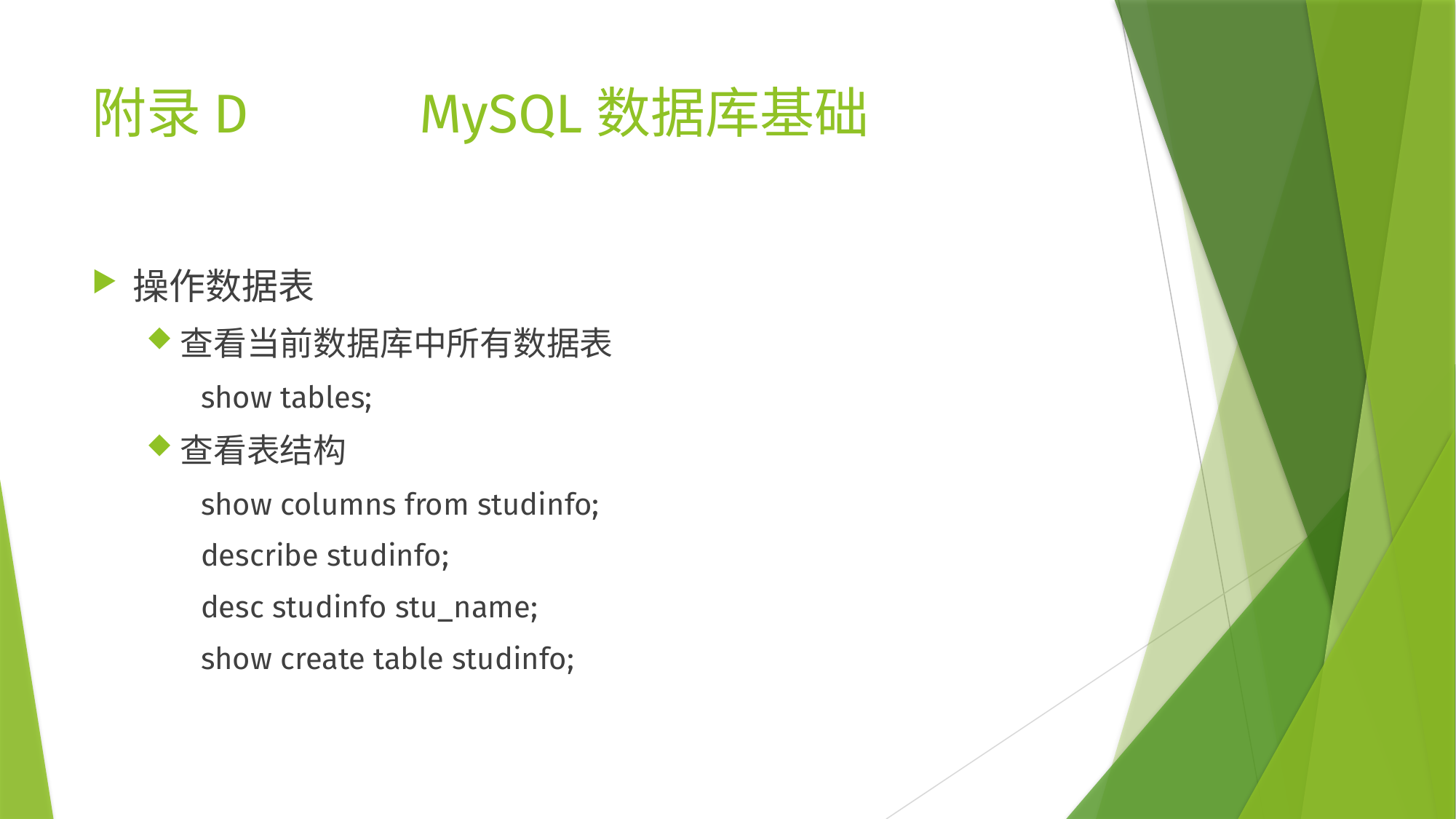

# 附录D		MySQL数据库基础
操作数据表
查看当前数据库中所有数据表
show tables;
查看表结构
show columns from studinfo;
describe studinfo;
desc studinfo stu_name;
show create table studinfo;